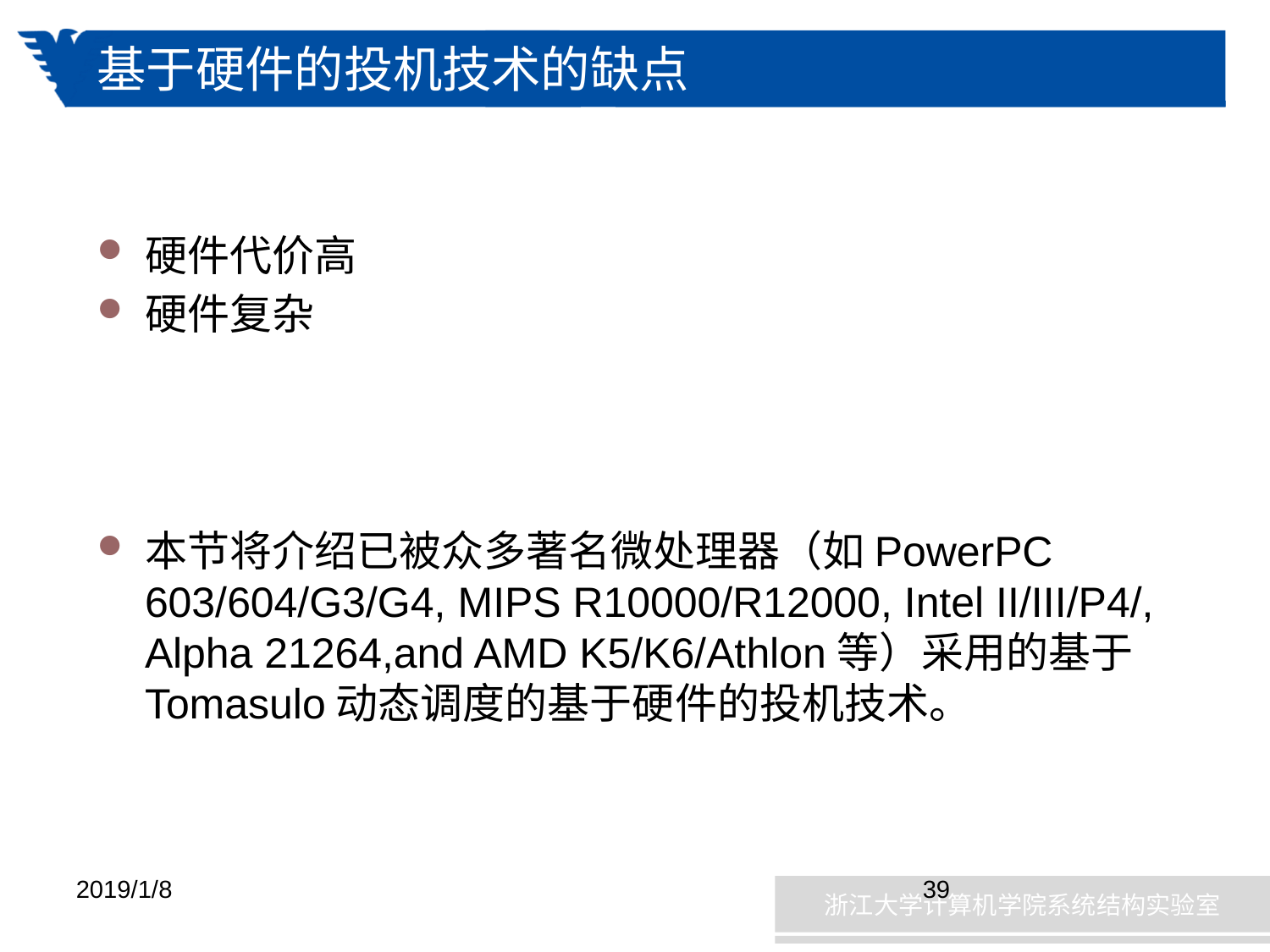

# 基于硬件的投机技术的缺点
硬件代价高
硬件复杂

本节将介绍已被众多著名微处理器（如PowerPC 603/604/G3/G4, MIPS R10000/R12000, Intel II/III/P4/, Alpha 21264,and AMD K5/K6/Athlon等）采用的基于Tomasulo动态调度的基于硬件的投机技术。
2019/1/8
39